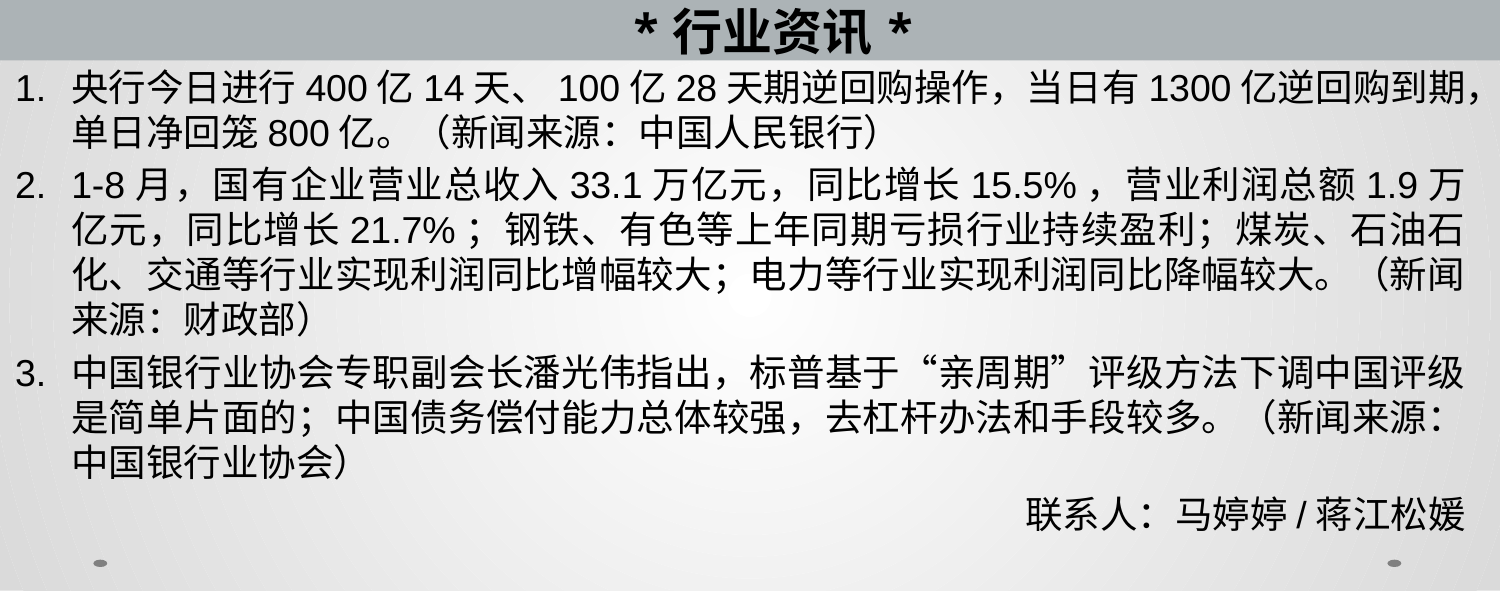

*行业资讯*
央行今日进行400亿14天、100亿28天期逆回购操作，当日有1300亿逆回购到期，单日净回笼800亿。（新闻来源：中国人民银行）
1-8月，国有企业营业总收入33.1万亿元，同比增长15.5%，营业利润总额1.9万亿元，同比增长21.7%；钢铁、有色等上年同期亏损行业持续盈利；煤炭、石油石化、交通等行业实现利润同比增幅较大；电力等行业实现利润同比降幅较大。（新闻来源：财政部）
中国银行业协会专职副会长潘光伟指出，标普基于“亲周期”评级方法下调中国评级是简单片面的；中国债务偿付能力总体较强，去杠杆办法和手段较多。（新闻来源：中国银行业协会）
联系人：马婷婷/蒋江松媛